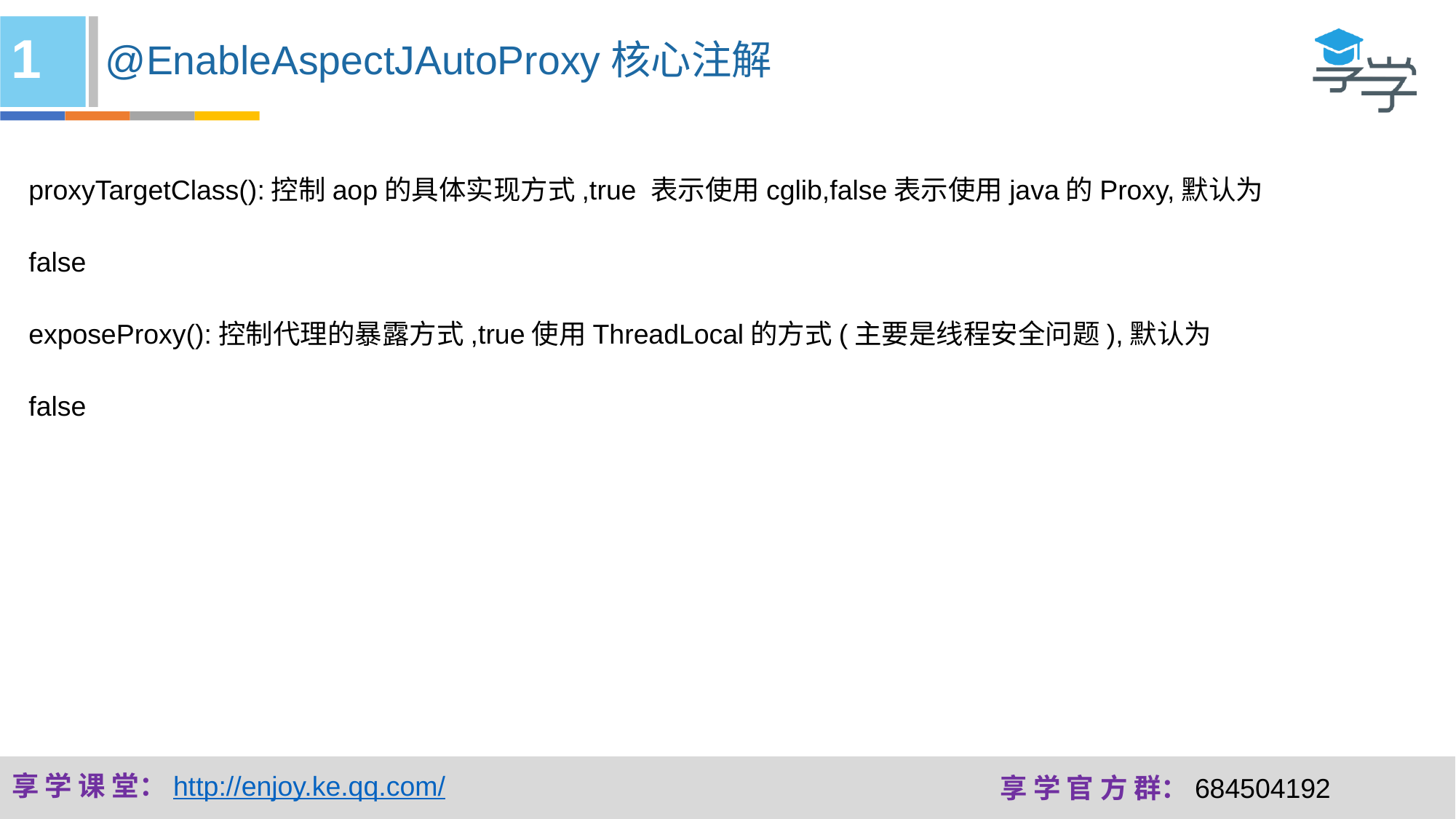

1
@EnableAspectJAutoProxy核心注解

proxyTargetClass():控制aop的具体实现方式,true 表示使用cglib,false表示使用java的Proxy,默认为false
exposeProxy():控制代理的暴露方式,true使用ThreadLocal的方式(主要是线程安全问题),默认为false